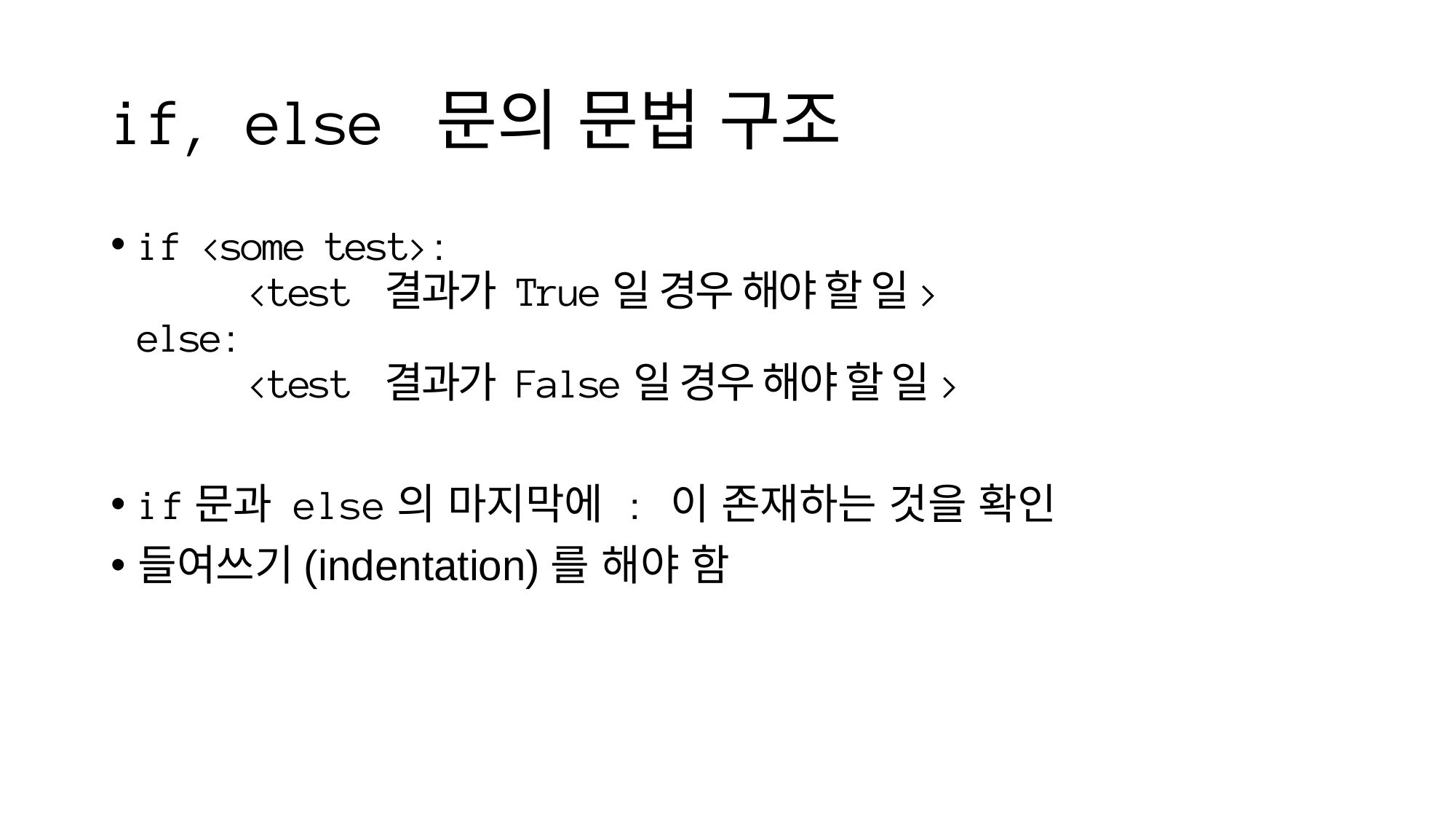

# if, else 문의 문법 구조
if <some test>:
	<test 결과가 True일 경우 해야 할 일>
else:
	<test 결과가 False일 경우 해야 할 일>

if문과 else의 마지막에 : 이 존재하는 것을 확인
들여쓰기(indentation)를 해야 함